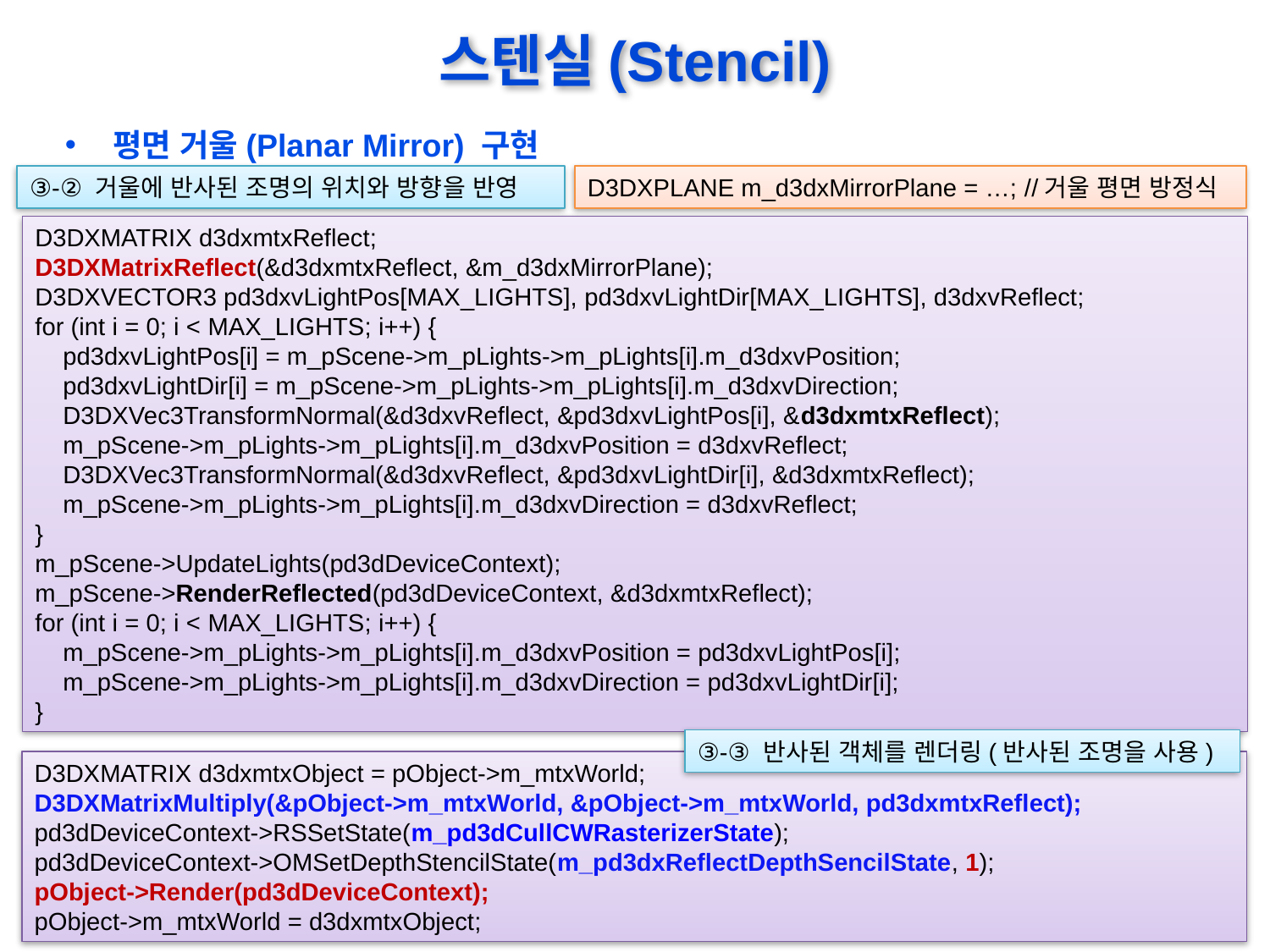

# 스텐실(Stencil)
평면 거울(Planar Mirror) 구현

③-② 거울에 반사된 조명의 위치와 방향을 반영
D3DXPLANE m_d3dxMirrorPlane = …; //거울 평면 방정식
D3DXMATRIX d3dxmtxReflect;
D3DXMatrixReflect(&d3dxmtxReflect, &m_d3dxMirrorPlane);
D3DXVECTOR3 pd3dxvLightPos[MAX_LIGHTS], pd3dxvLightDir[MAX_LIGHTS], d3dxvReflect;
for (int i = 0; i < MAX_LIGHTS; i++) {
    pd3dxvLightPos[i] = m_pScene->m_pLights->m_pLights[i].m_d3dxvPosition;
    pd3dxvLightDir[i] = m_pScene->m_pLights->m_pLights[i].m_d3dxvDirection;
    D3DXVec3TransformNormal(&d3dxvReflect, &pd3dxvLightPos[i], &d3dxmtxReflect);
    m_pScene->m_pLights->m_pLights[i].m_d3dxvPosition = d3dxvReflect;
    D3DXVec3TransformNormal(&d3dxvReflect, &pd3dxvLightDir[i], &d3dxmtxReflect);
    m_pScene->m_pLights->m_pLights[i].m_d3dxvDirection = d3dxvReflect;
}
m_pScene->UpdateLights(pd3dDeviceContext);
m_pScene->RenderReflected(pd3dDeviceContext, &d3dxmtxReflect);
for (int i = 0; i < MAX_LIGHTS; i++) {
    m_pScene->m_pLights->m_pLights[i].m_d3dxvPosition = pd3dxvLightPos[i];
    m_pScene->m_pLights->m_pLights[i].m_d3dxvDirection = pd3dxvLightDir[i];
}
③-③ 반사된 객체를 렌더링(반사된 조명을 사용)
D3DXMATRIX d3dxmtxObject = pObject->m_mtxWorld;
D3DXMatrixMultiply(&pObject->m_mtxWorld, &pObject->m_mtxWorld, pd3dxmtxReflect);
pd3dDeviceContext->RSSetState(m_pd3dCullCWRasterizerState);
pd3dDeviceContext->OMSetDepthStencilState(m_pd3dxReflectDepthSencilState, 1);
pObject->Render(pd3dDeviceContext);
pObject->m_mtxWorld = d3dxmtxObject;